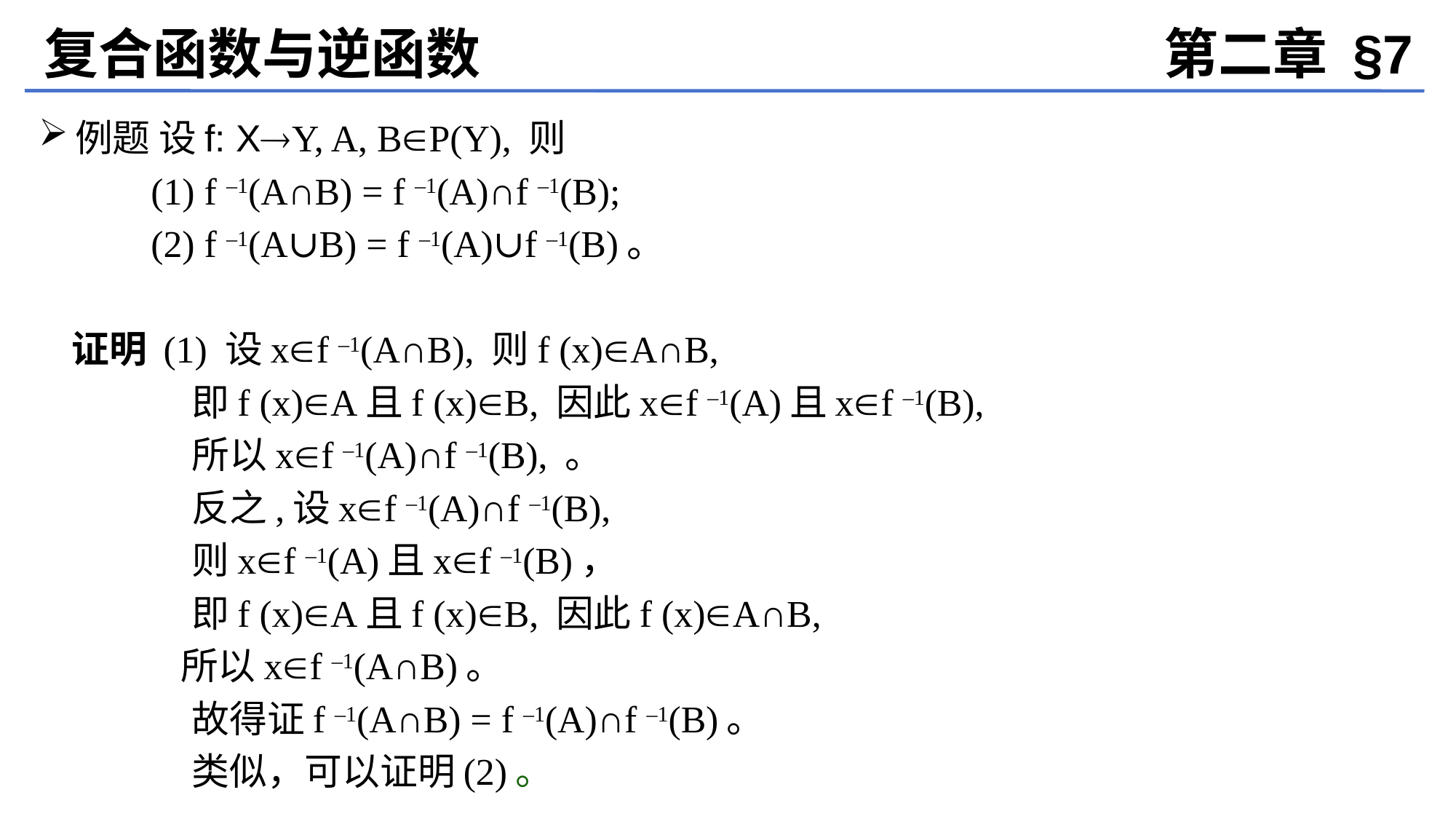

复合函数与逆函数
第二章 §7
例题 设f: X→Y, A, B∈P(Y), 则
	        (1) f –1(A∩B) = f –1(A)∩f –1(B);
	        (2) f –1(A∪B) = f –1(A)∪f –1(B)。

   证明 (1) 设x∈f –1(A∩B), 则f (x)∈A∩B,
	             即f (x)∈A且f (x)∈B, 因此x∈f –1(A)且x∈f –1(B),
	             所以x∈f –1(A)∩f –1(B), 。
	             反之,设x∈f –1(A)∩f –1(B),
	             则x∈f –1(A)且x∈f –1(B)，
	             即f (x)∈A且f (x)∈B, 因此f (x)∈A∩B,
                所以x∈f –1(A∩B)。
	             故得证f –1(A∩B) = f –1(A)∩f –1(B)。
	             类似，可以证明(2)。